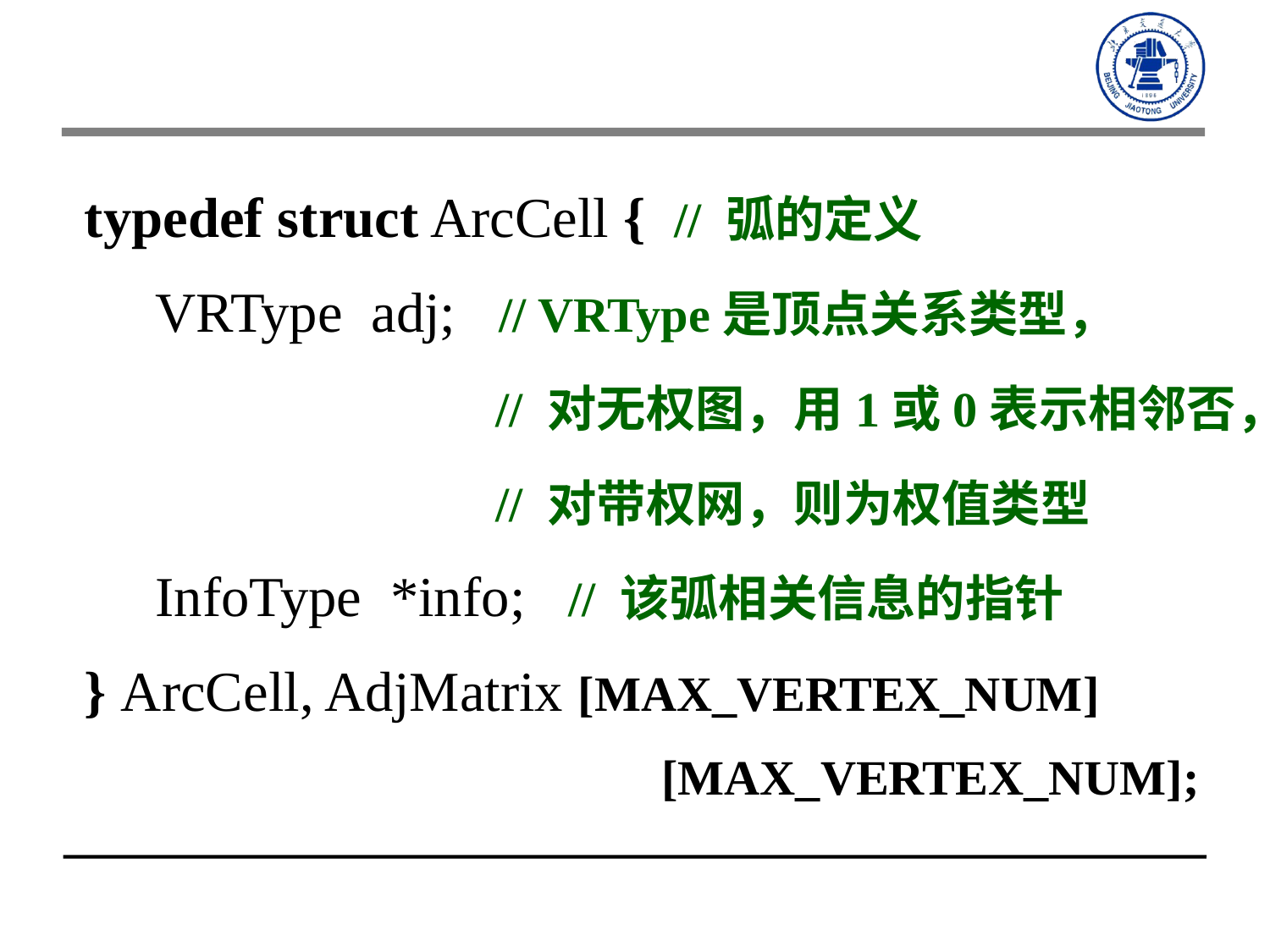

typedef struct ArcCell {  // 弧的定义
     VRType  adj;   // VRType是顶点关系类型，
                             // 对无权图，用1或0表示相邻否，
                             // 对带权网，则为权值类型
     InfoType  *info;   // 该弧相关信息的指针
} ArcCell, AdjMatrix [MAX_VERTEX_NUM]
                                               [MAX_VERTEX_NUM];